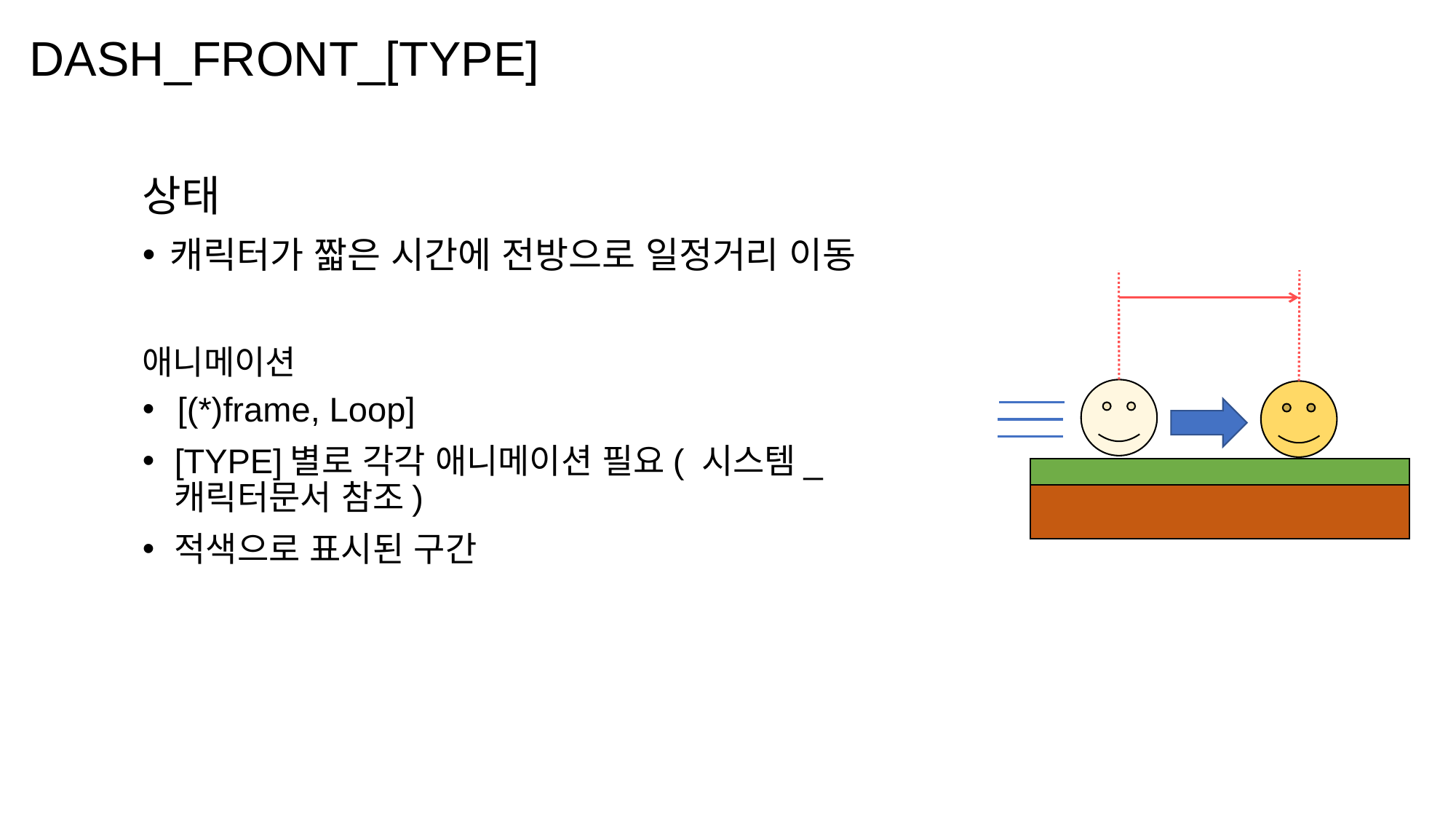

# DASH_FRONT_[TYPE]
상태
캐릭터가 짧은 시간에 전방으로 일정거리 이동
애니메이션

 [(*)frame, Loop]
[TYPE]별로 각각 애니메이션 필요( 시스템_캐릭터문서 참조)
적색으로 표시된 구간